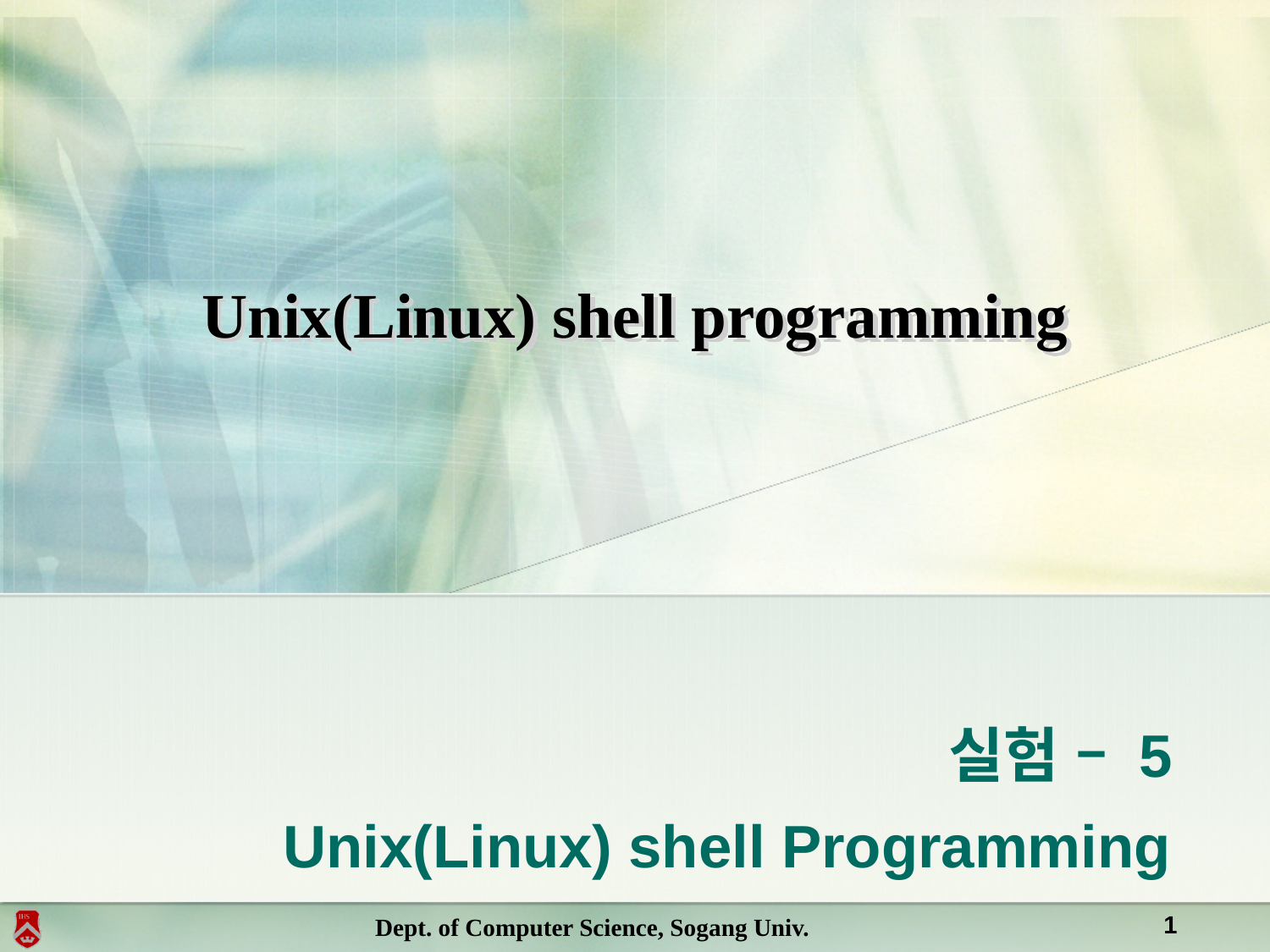

# Unix(Linux) shell programming

실험 – 5
Unix(Linux) shell Programming
1
Dept. of Computer Science, Sogang Univ.